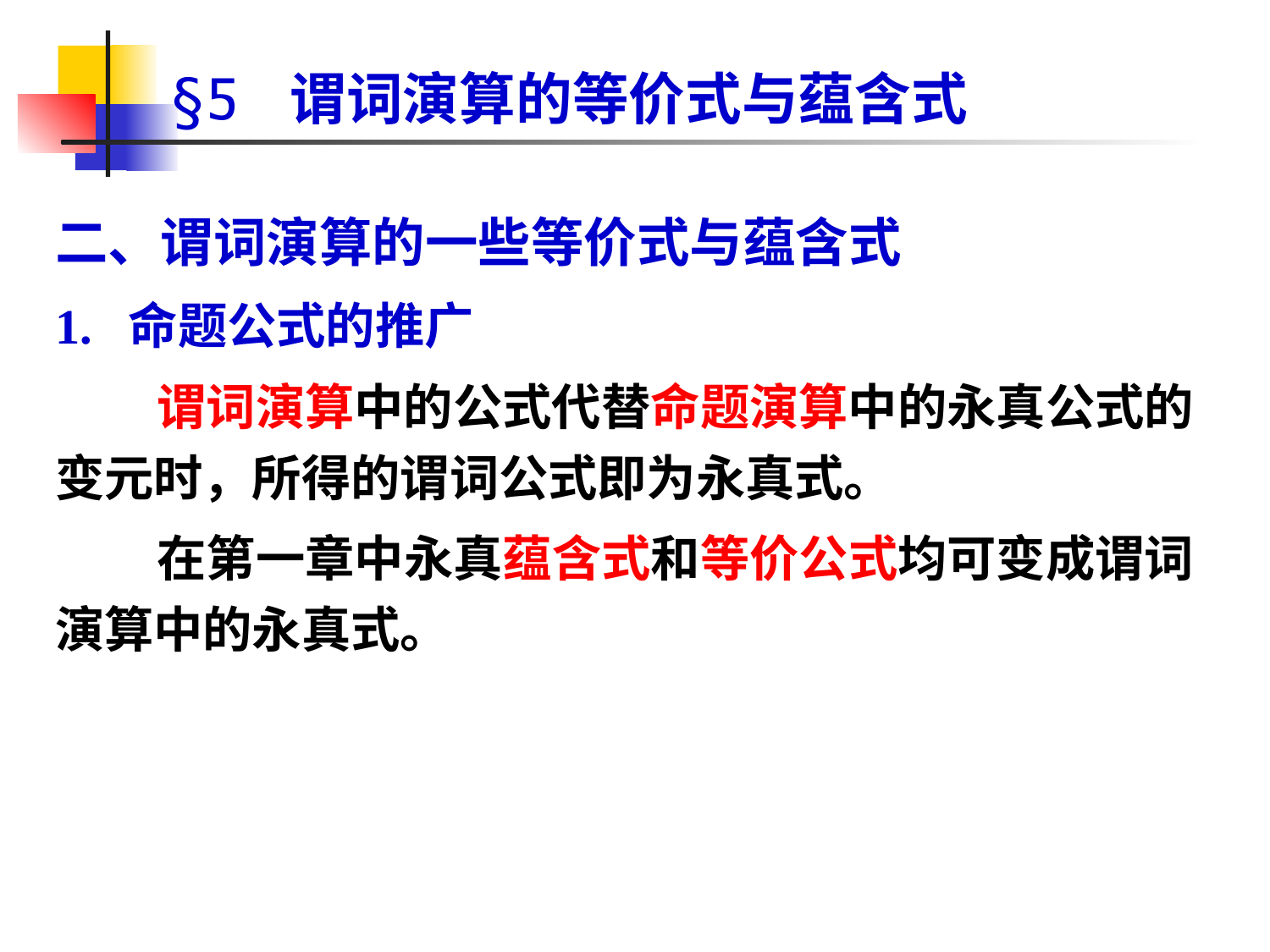

# §5  谓词演算的等价式与蕴含式
二、谓词演算的一些等价式与蕴含式
1.  命题公式的推广
        谓词演算中的公式代替命题演算中的永真公式的变元时，所得的谓词公式即为永真式。
        在第一章中永真蕴含式和等价公式均可变成谓词演算中的永真式。
55